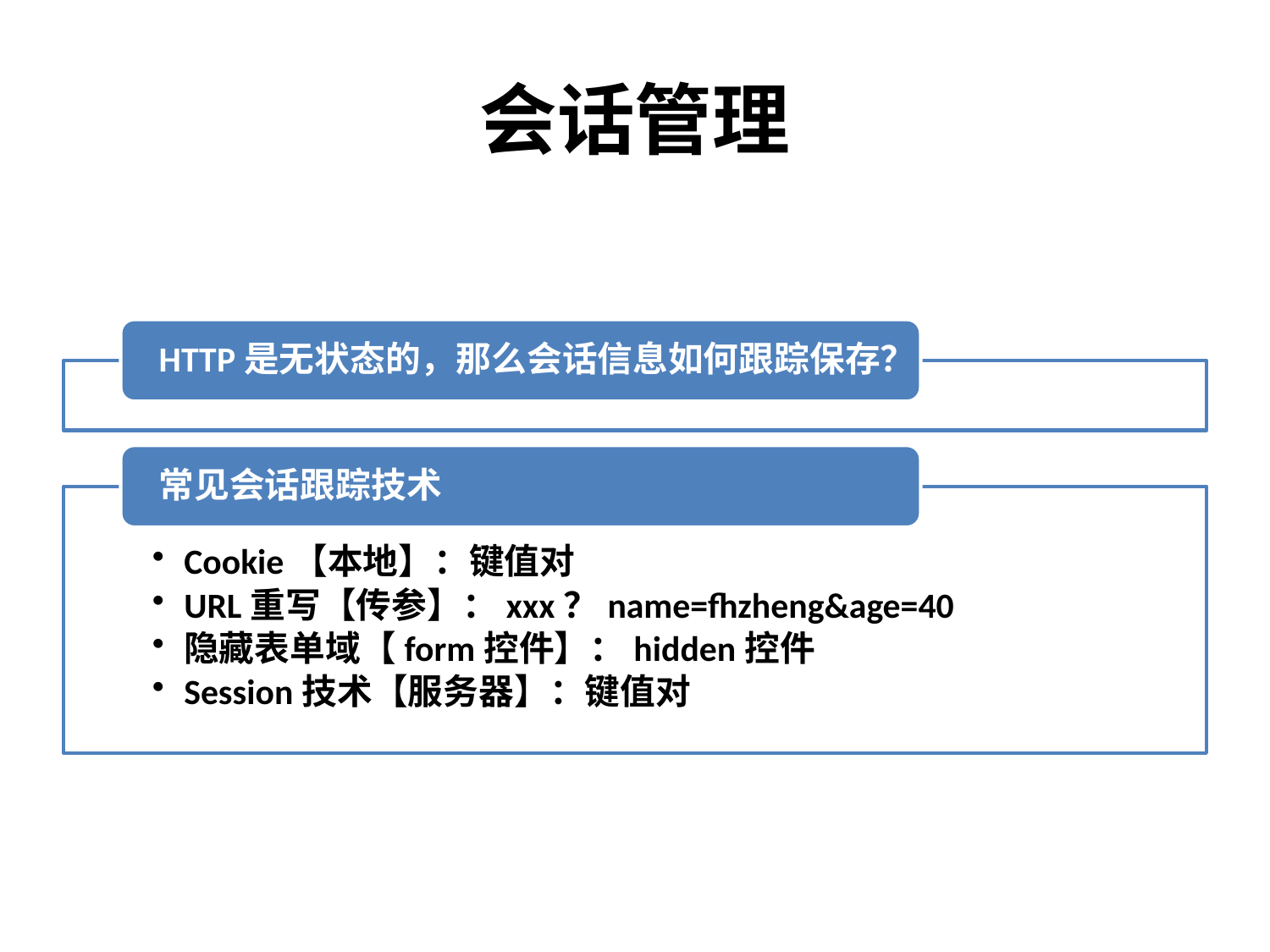

# 会话管理
HTTP是无状态的，那么会话信息如何跟踪保存？
Cookie【本地】：键值对
URL重写【传参】：xxx？name=fhzheng&age=40
隐藏表单域【form控件】：hidden控件
Session技术【服务器】：键值对
常见会话跟踪技术